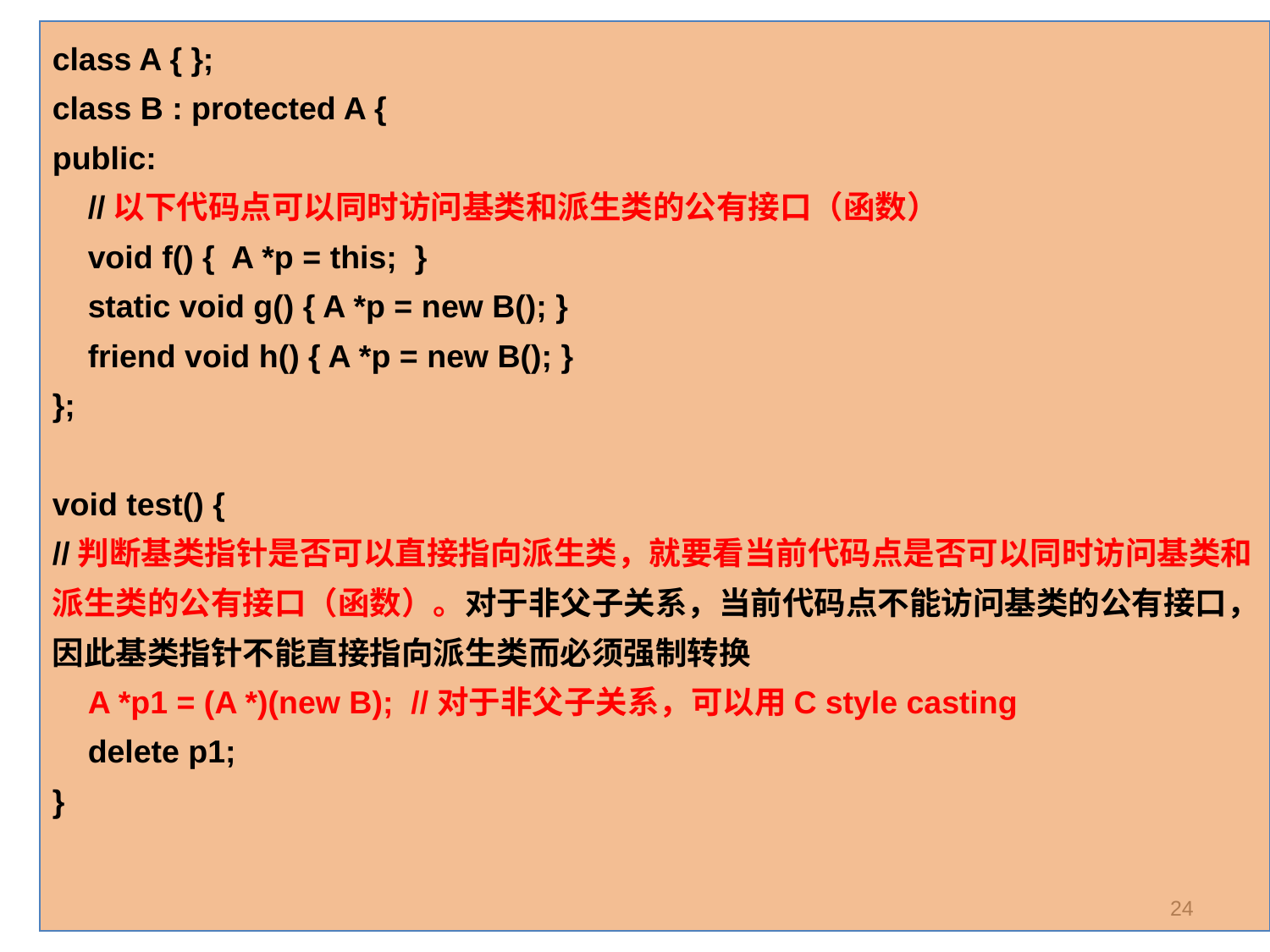

class A { };
class B : protected A {
public:
    //以下代码点可以同时访问基类和派生类的公有接口（函数）
    void f() {  A *p = this;  }
    static void g() { A *p = new B(); }
    friend void h() { A *p = new B(); }
};

void test() {
//判断基类指针是否可以直接指向派生类，就要看当前代码点是否可以同时访问基类和派生类的公有接口（函数）。对于非父子关系，当前代码点不能访问基类的公有接口，因此基类指针不能直接指向派生类而必须强制转换
    A *p1 = (A *)(new B);  //对于非父子关系，可以用C style casting
    delete p1;
}
24